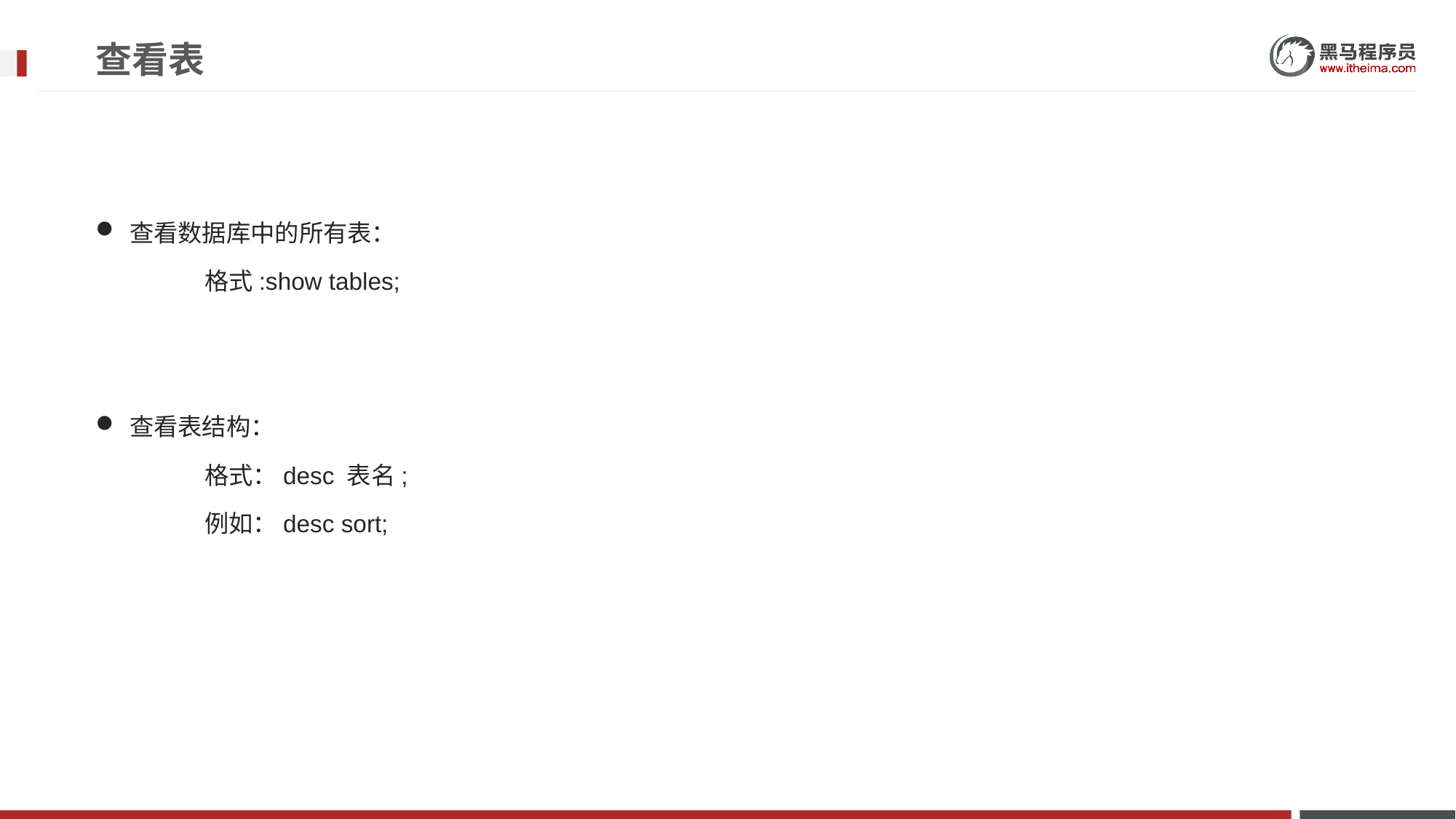

# 查看表
查看数据库中的所有表：
	格式:show tables;

查看表结构：
	格式：desc 表名;
	例如：desc sort;